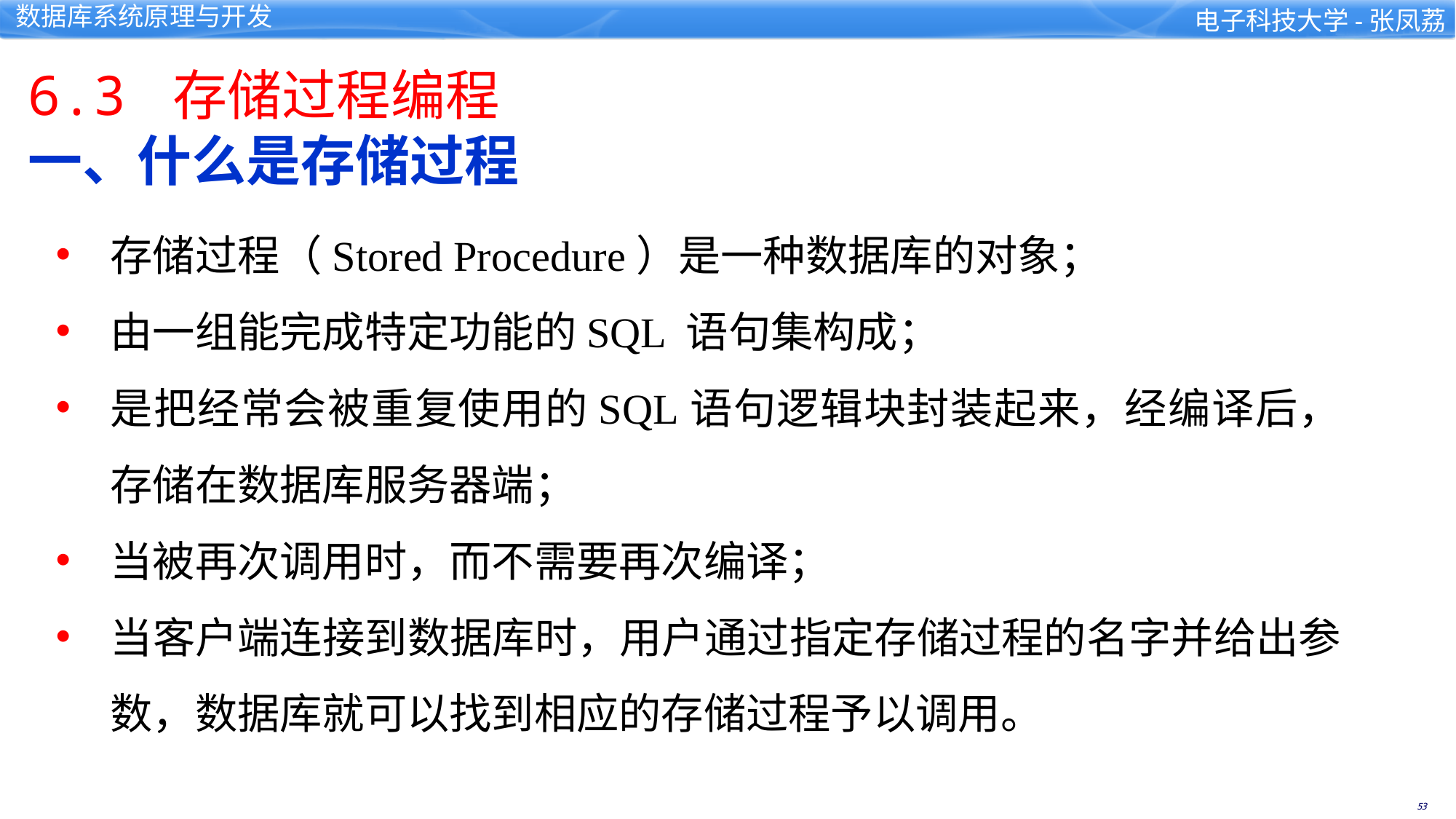

6.3 存储过程编程
一、什么是存储过程
存储过程（Stored Procedure）是一种数据库的对象；
由一组能完成特定功能的SQL 语句集构成；
是把经常会被重复使用的SQL语句逻辑块封装起来，经编译后，存储在数据库服务器端；
当被再次调用时，而不需要再次编译；
当客户端连接到数据库时，用户通过指定存储过程的名字并给出参数，数据库就可以找到相应的存储过程予以调用。